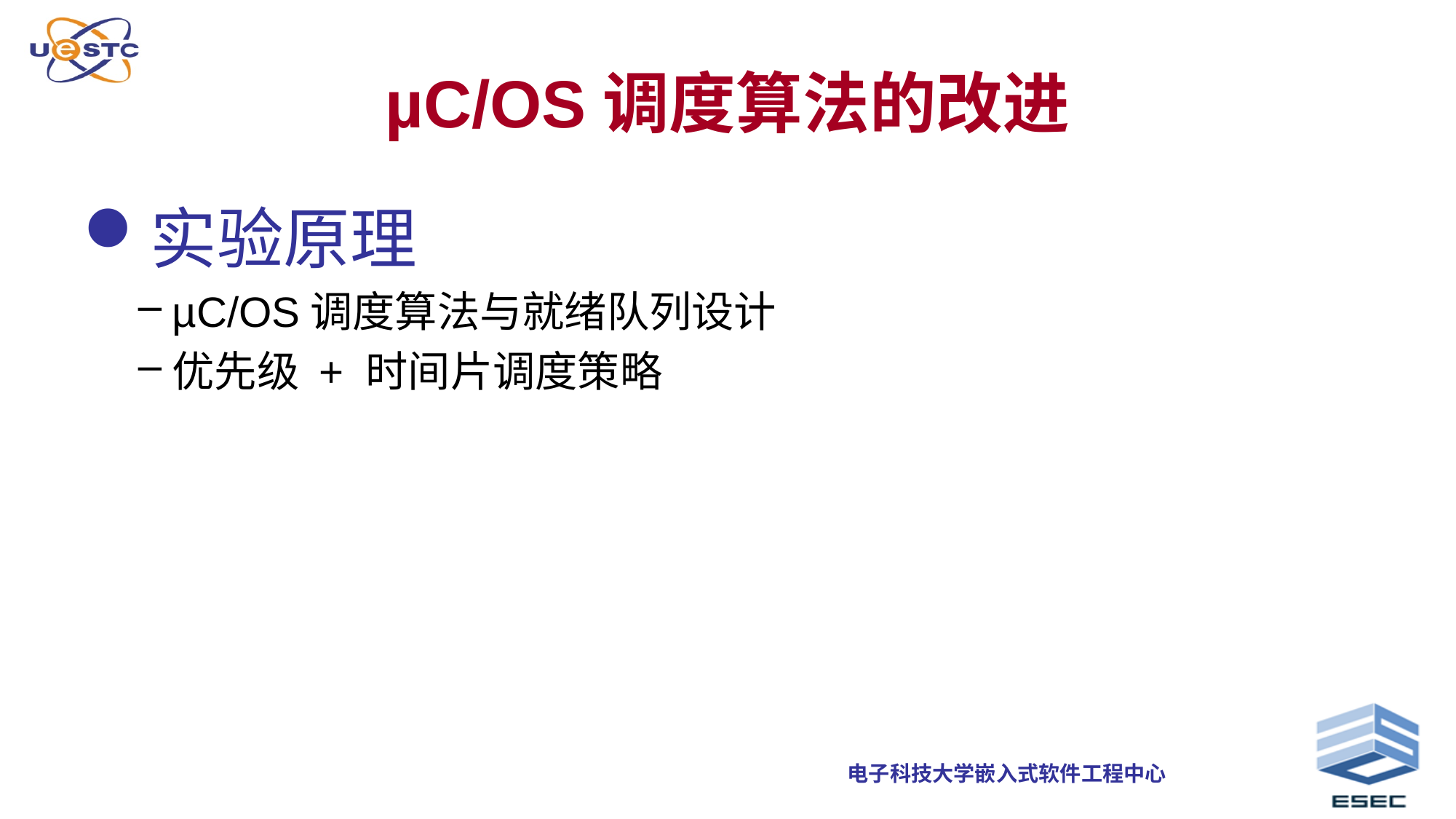

# µC/OS调度算法的改进
实验原理
µC/OS调度算法与就绪队列设计
优先级 + 时间片调度策略